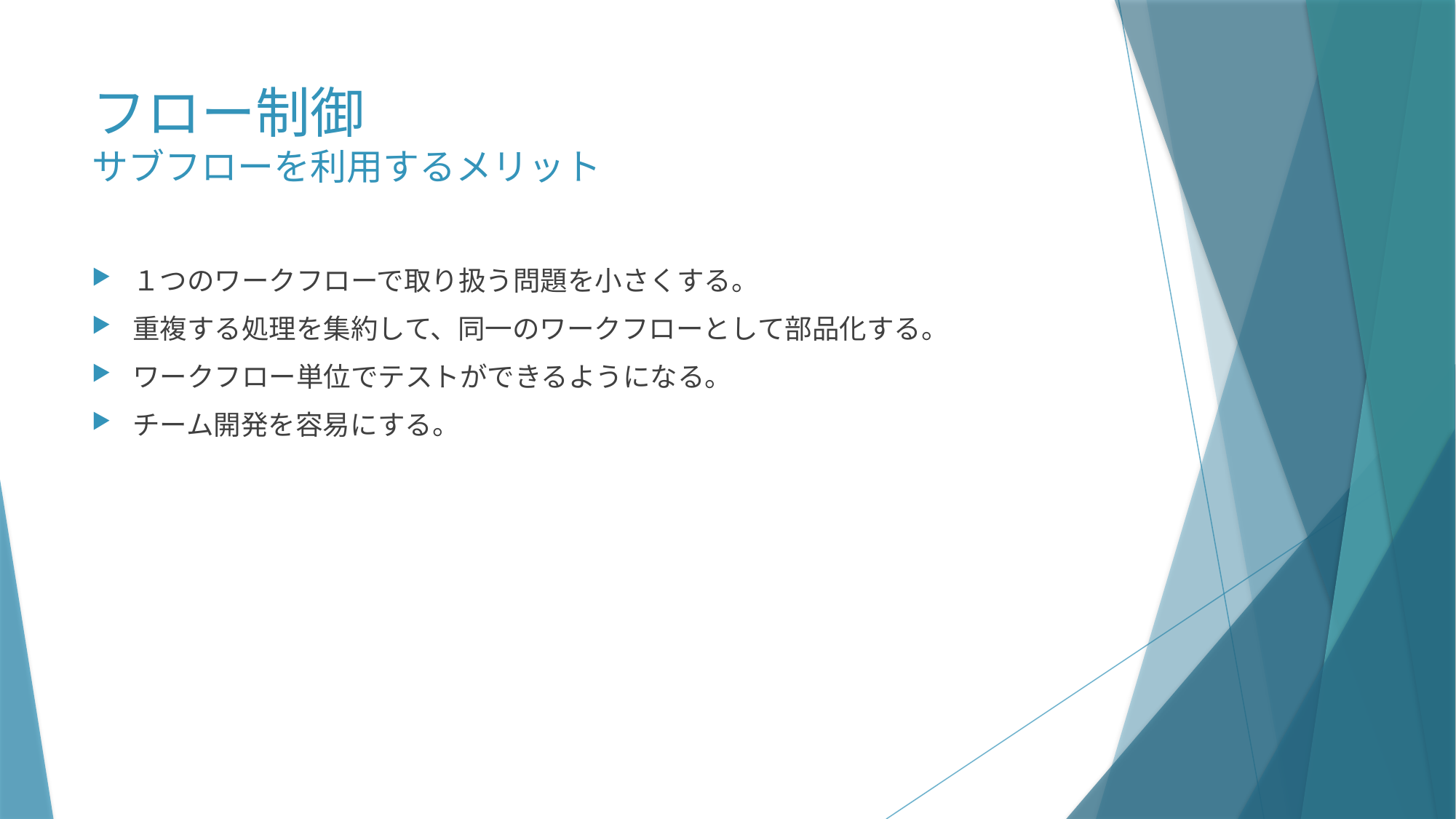

# フロー制御 サブフローを利用するメリット
１つのワークフローで取り扱う問題を小さくする。
重複する処理を集約して、同一のワークフローとして部品化する。
ワークフロー単位でテストができるようになる。
チーム開発を容易にする。